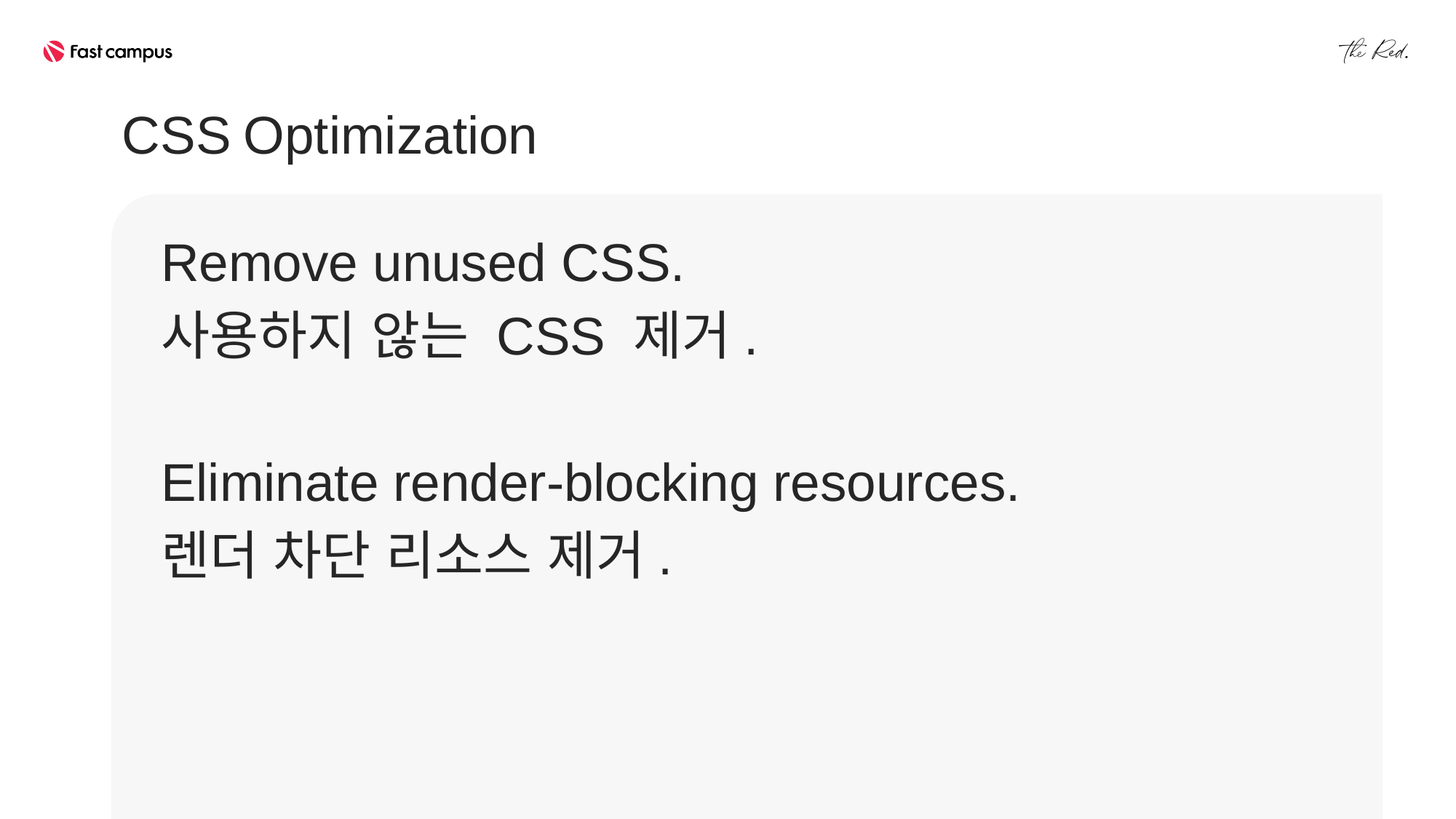

CSS Optimization
Remove unused CSS.
사용하지 않는 CSS 제거.

Eliminate render-blocking resources.
렌더 차단 리소스 제거.